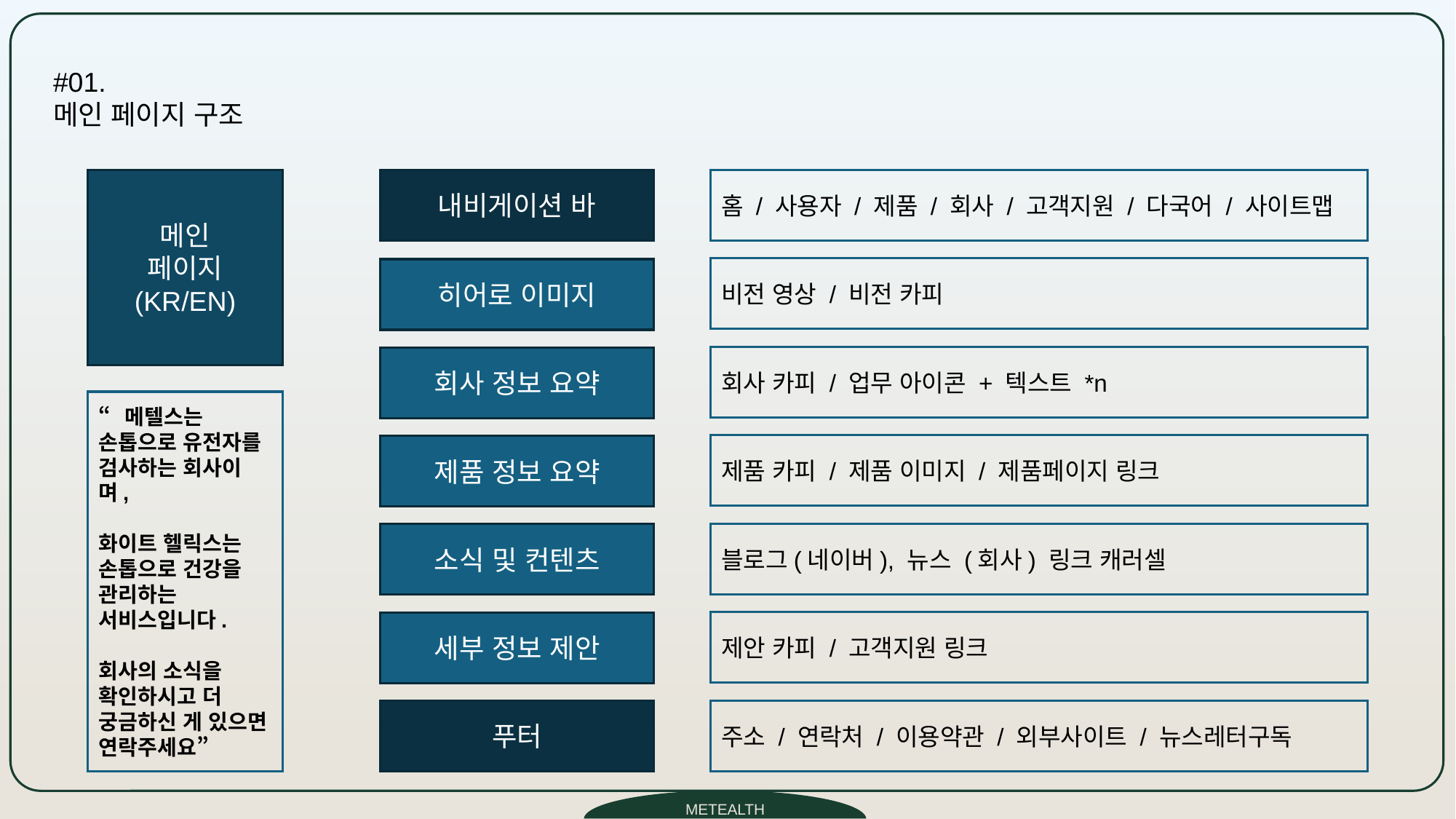

#01.
메인 페이지 구조

메인
페이지
(KR/EN)
내비게이션 바
홈 / 사용자 / 제품 / 회사 / 고객지원 / 다국어 / 사이트맵
비전 영상 / 비전 카피
히어로 이미지
회사 카피 / 업무 아이콘 + 텍스트 *n
회사 정보 요약
“메텔스는 손톱으로 유전자를 검사하는 회사이며,
화이트 헬릭스는 손톱으로 건강을 관리하는 서비스입니다.
회사의 소식을 확인하시고 더 궁금하신 게 있으면 연락주세요”
제품 카피 / 제품 이미지 / 제품페이지 링크
제품 정보 요약
블로그(네이버), 뉴스 (회사) 링크 캐러셀
소식 및 컨텐츠
제안 카피 / 고객지원 링크
세부 정보 제안
푸터
주소 / 연락처 / 이용약관 / 외부사이트 / 뉴스레터구독
METEALTH